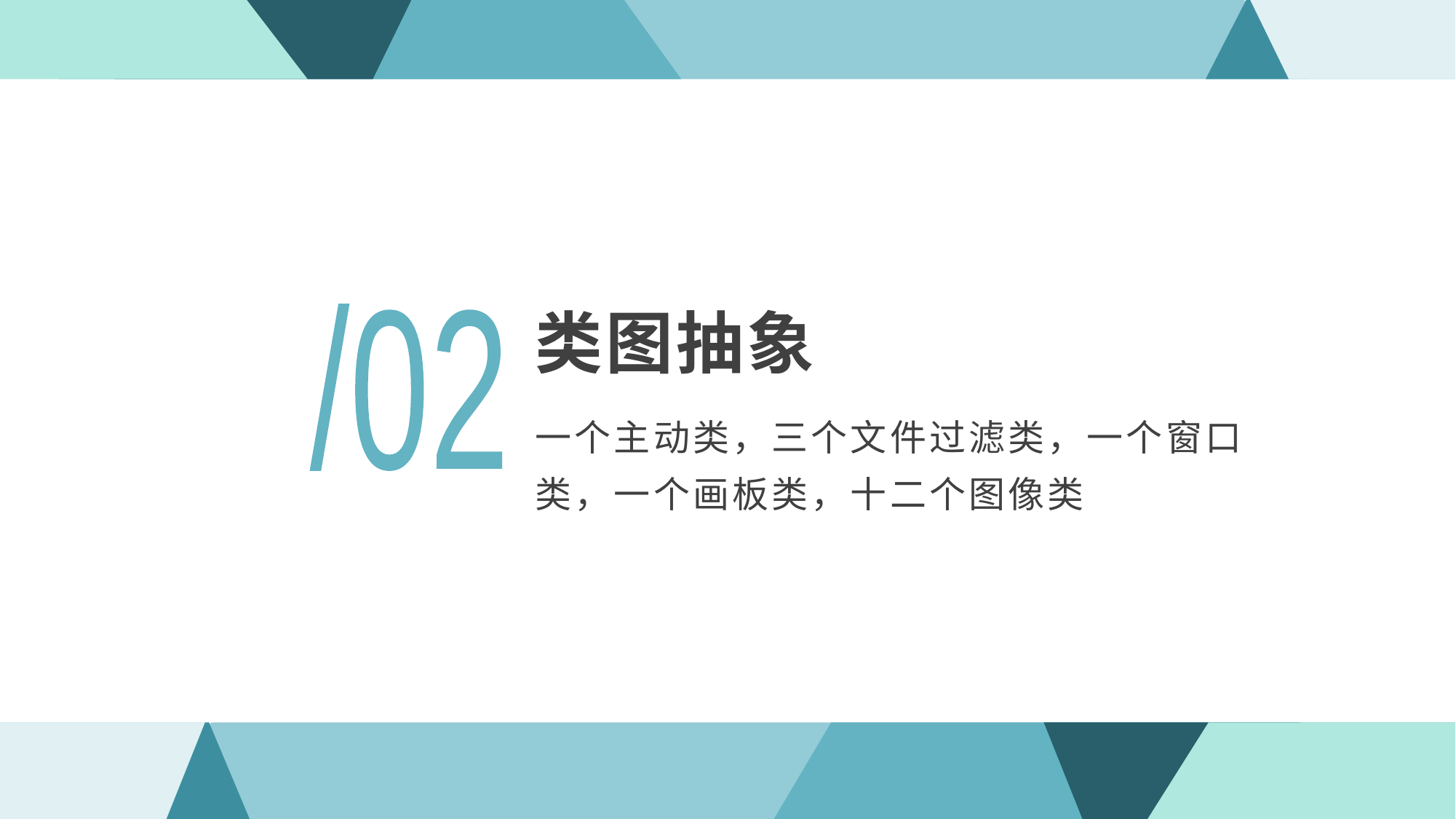

# 类图抽象
/02
一个主动类，三个文件过滤类，一个窗口类，一个画板类，十二个图像类